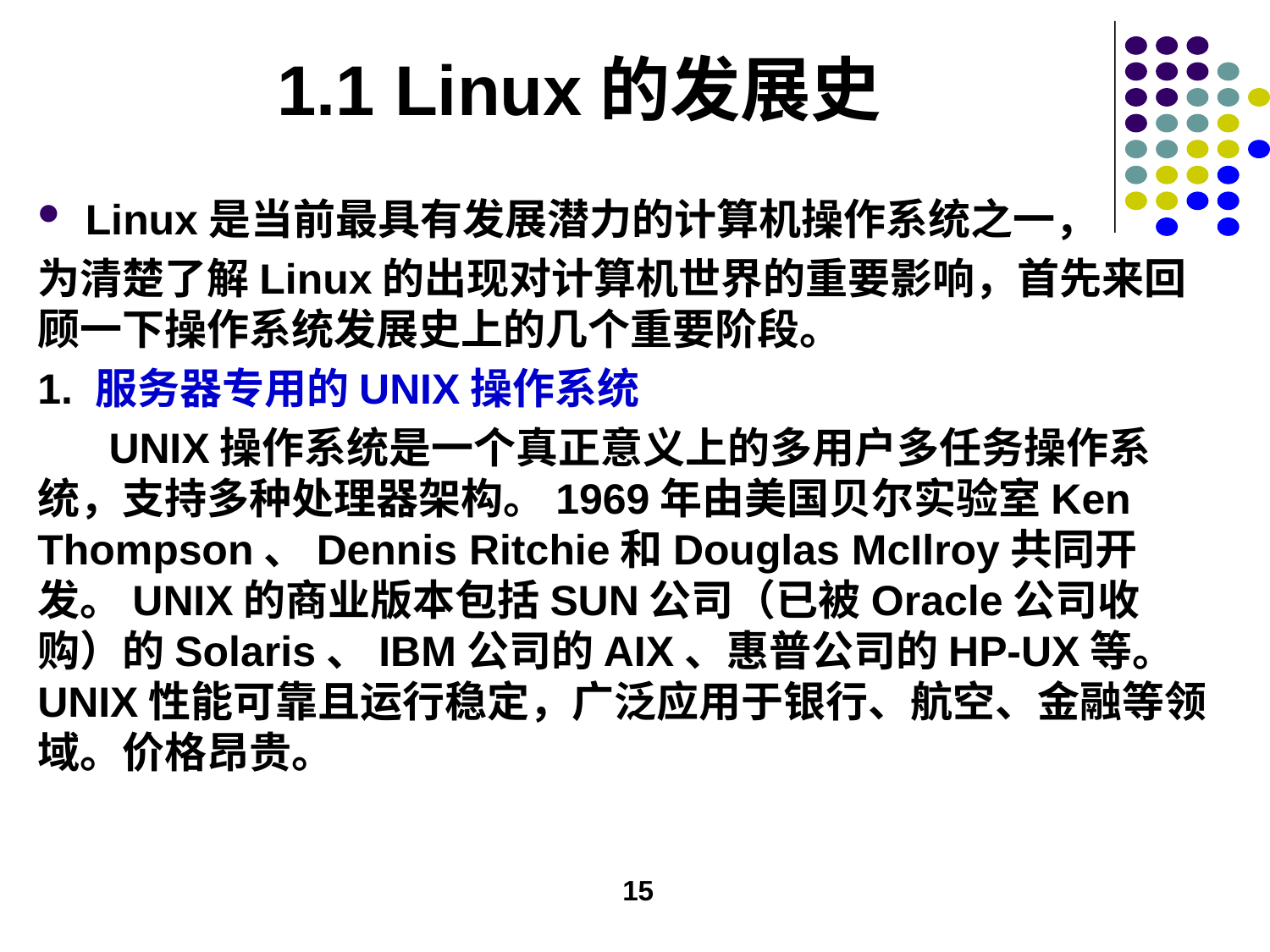

# 1.1 Linux的发展史
Linux是当前最具有发展潜力的计算机操作系统之一，
为清楚了解Linux的出现对计算机世界的重要影响，首先来回顾一下操作系统发展史上的几个重要阶段。
1. 服务器专用的UNIX操作系统
      UNIX操作系统是一个真正意义上的多用户多任务操作系统，支持多种处理器架构。1969年由美国贝尔实验室Ken Thompson、Dennis Ritchie和Douglas McIlroy共同开发。UNIX的商业版本包括SUN公司（已被Oracle公司收购）的Solaris、IBM公司的AIX、惠普公司的HP-UX等。UNIX性能可靠且运行稳定，广泛应用于银行、航空、金融等领域。价格昂贵。
15